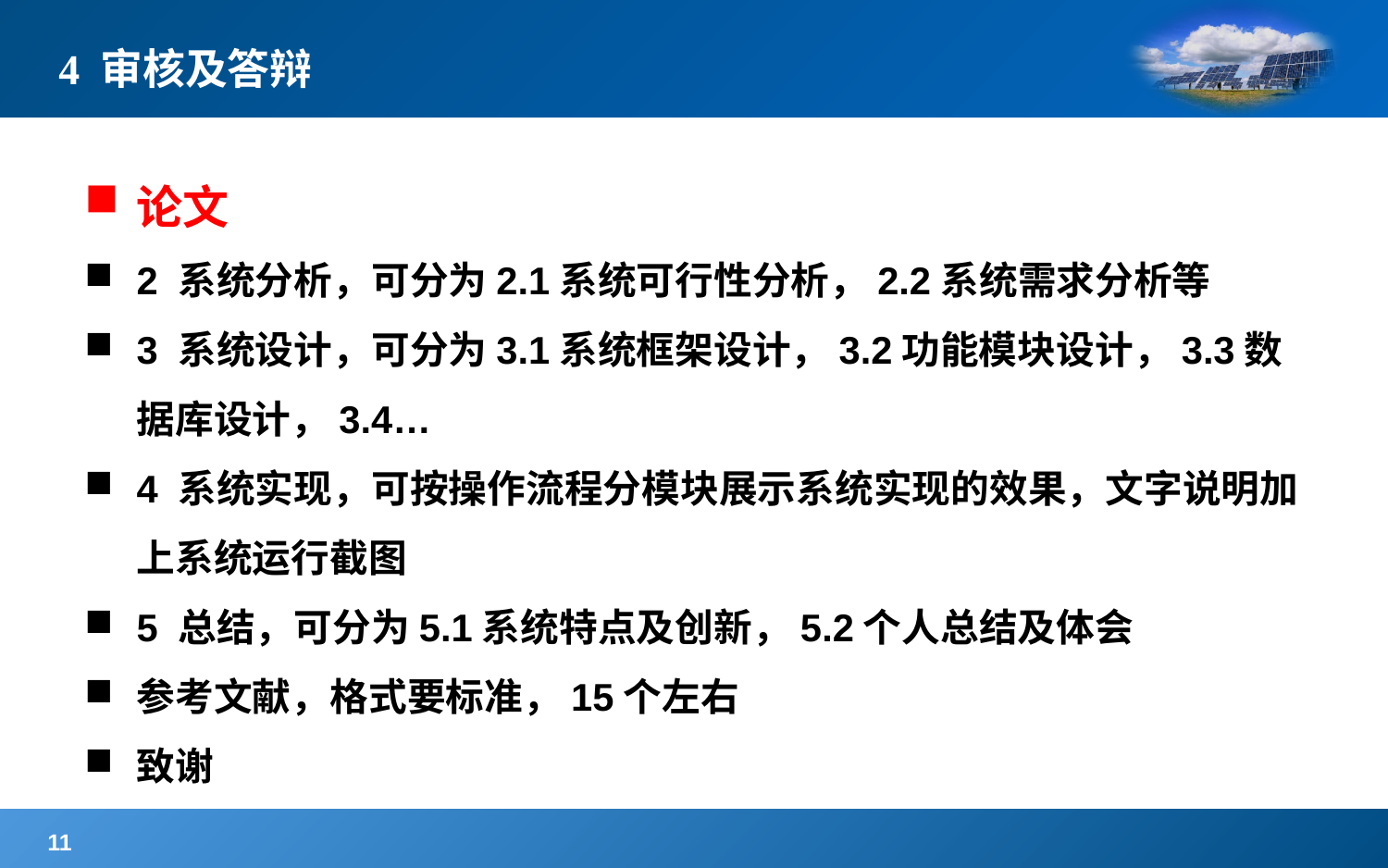

# 4 审核及答辩
论文
2 系统分析，可分为2.1系统可行性分析，2.2系统需求分析等
3 系统设计，可分为3.1系统框架设计，3.2功能模块设计，3.3数据库设计，3.4…
4 系统实现，可按操作流程分模块展示系统实现的效果，文字说明加上系统运行截图
5 总结，可分为5.1系统特点及创新，5.2个人总结及体会
参考文献，格式要标准，15个左右
致谢